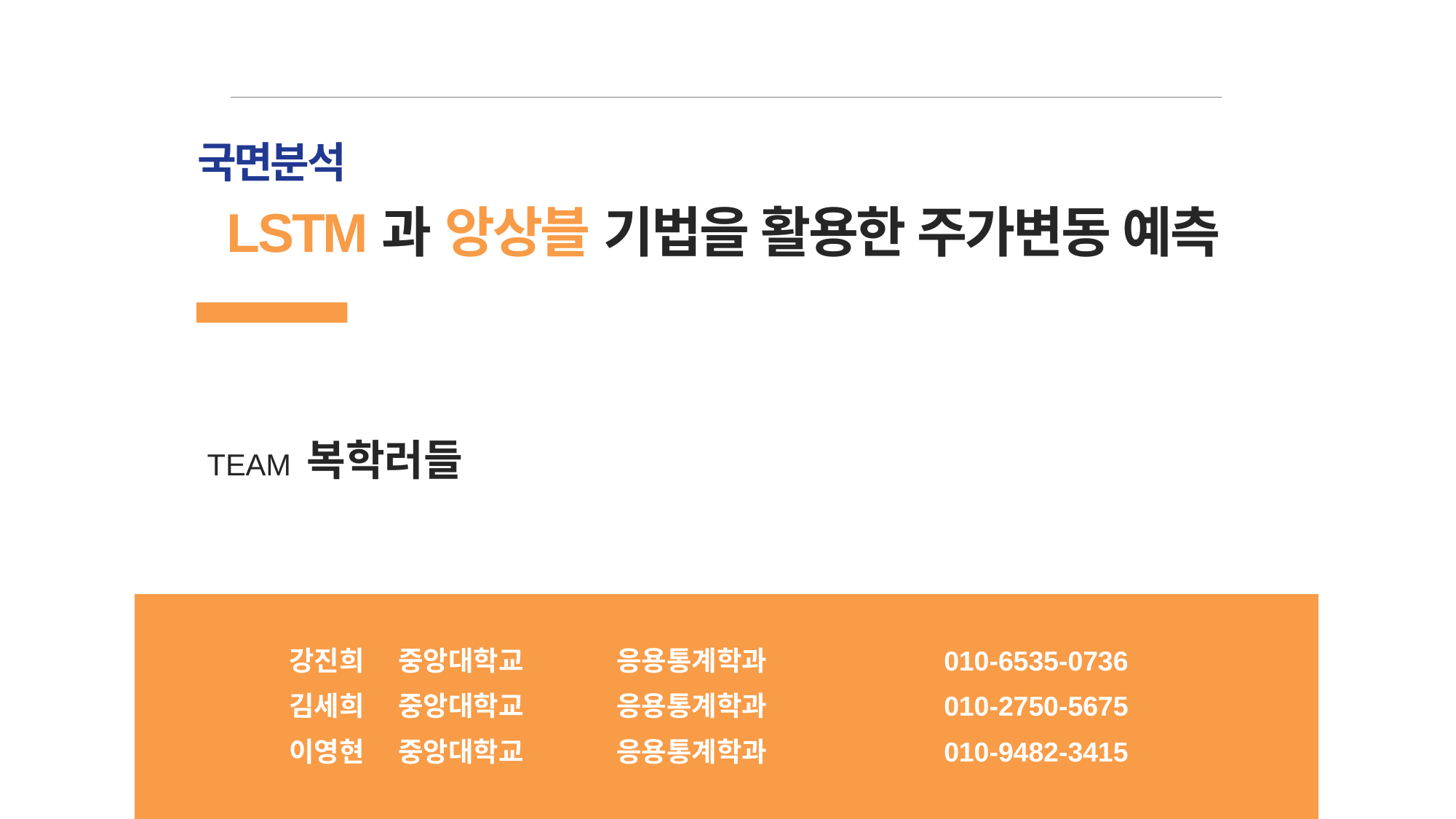

국면분석
LSTM과 앙상블 기법을 활용한 주가변동 예측

TEAM 복학러들

강진희	중앙대학교	응용통계학과		010-6535-0736

김세희	중앙대학교	응용통계학과		010-2750-5675

이영현	중앙대학교	응용통계학과		010-9482-3415